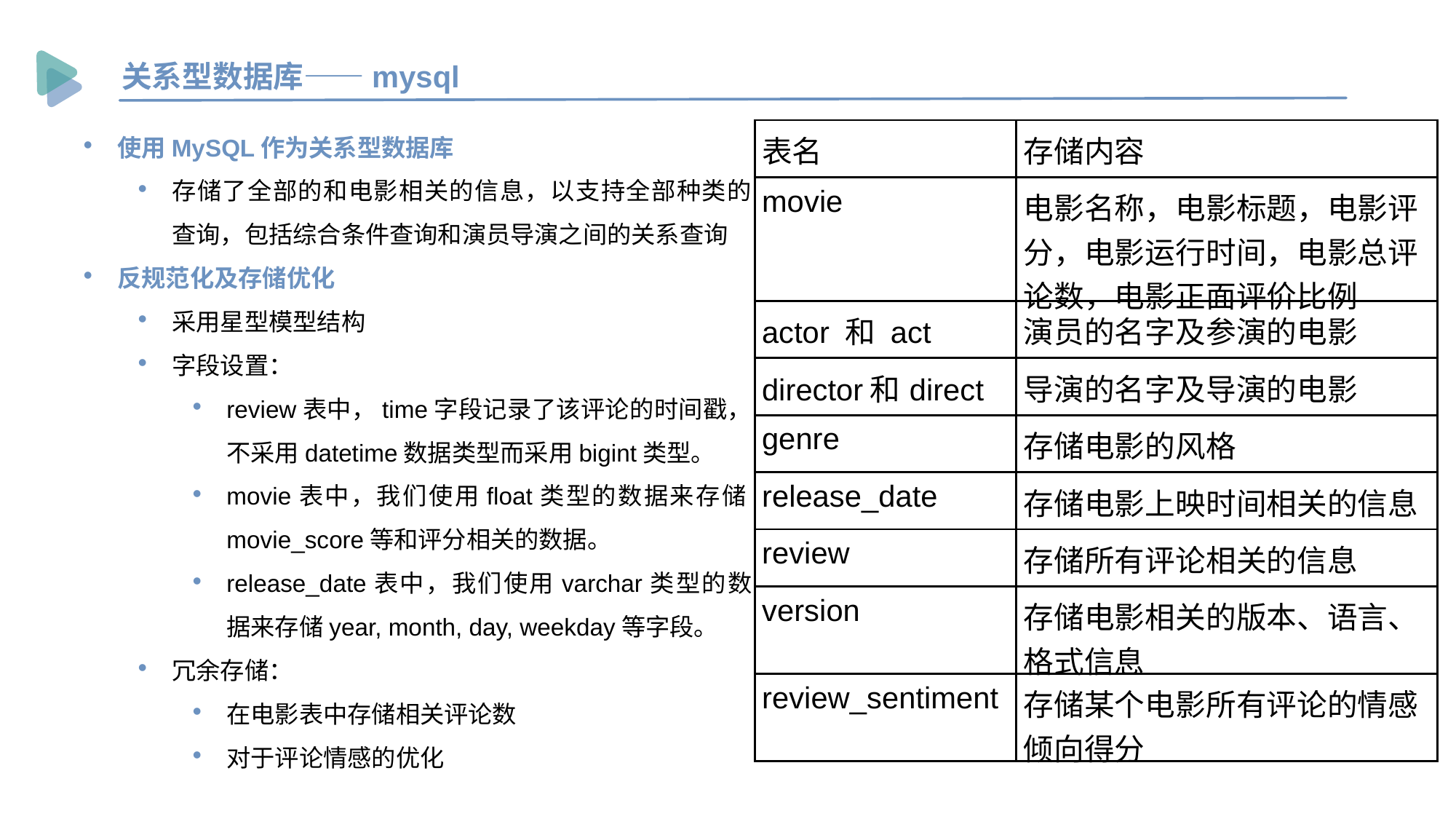

关系型数据库——mysql

使用MySQL作为关系型数据库
存储了全部的和电影相关的信息，以支持全部种类的查询，包括综合条件查询和演员导演之间的关系查询
反规范化及存储优化
采用星型模型结构
字段设置：
review表中，time字段记录了该评论的时间戳，不采用datetime数据类型而采用bigint类型。
movie表中，我们使用float类型的数据来存储movie_score等和评分相关的数据。
release_date表中，我们使用varchar类型的数据来存储year, month, day, weekday等字段。
冗余存储：
在电影表中存储相关评论数
对于评论情感的优化
| 表名 | 存储内容 |
| --- | --- |
| movie | 电影名称，电影标题，电影评分，电影运行时间，电影总评论数，电影正面评价比例 |
| actor 和 act | 演员的名字及参演的电影 |
| director和direct | 导演的名字及导演的电影 |
| genre | 存储电影的风格 |
| release\_date | 存储电影上映时间相关的信息 |
| review | 存储所有评论相关的信息 |
| version | 存储电影相关的版本、语言、格式信息 |
| review\_sentiment | 存储某个电影所有评论的情感倾向得分 |